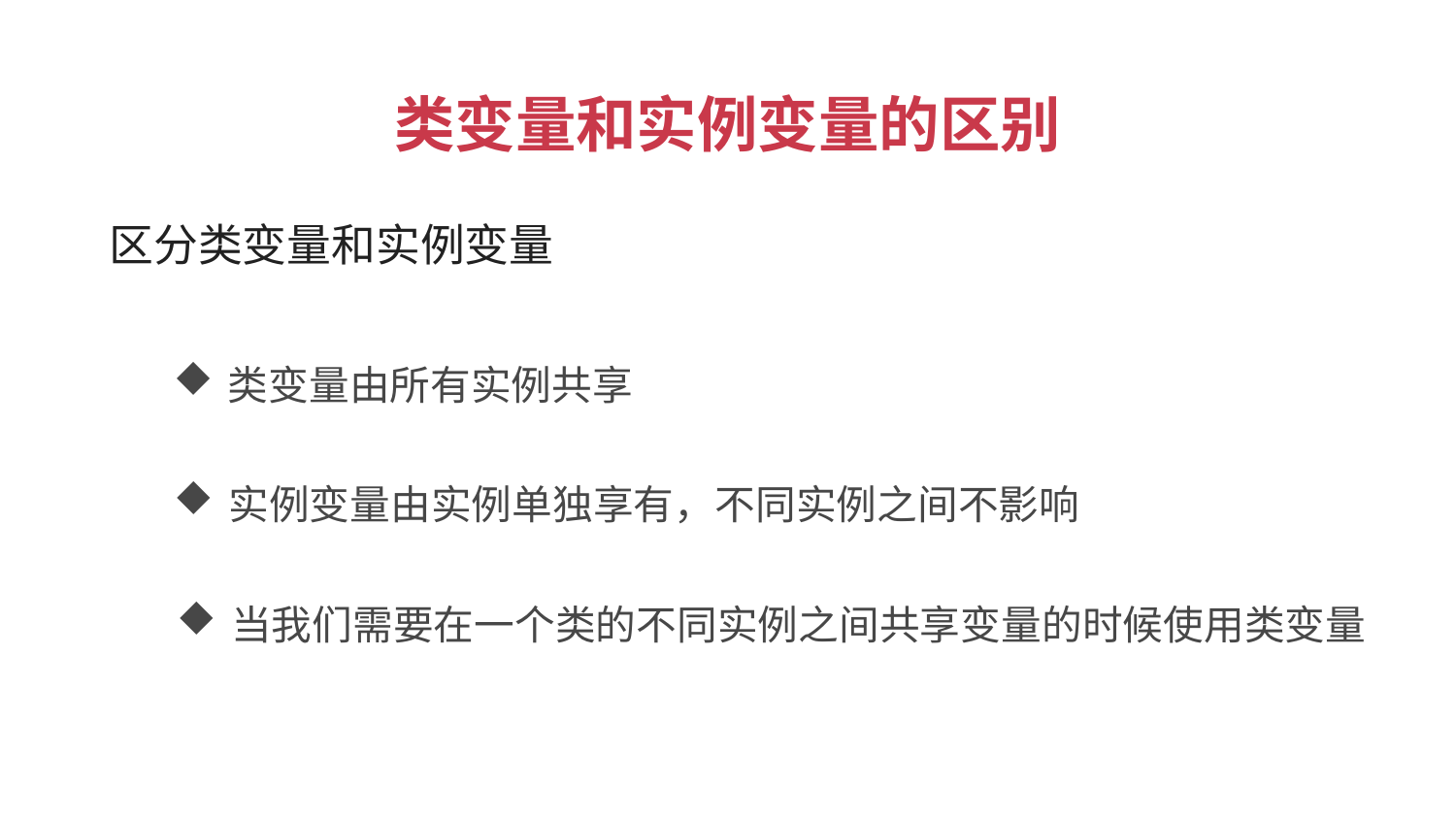

类变量和实例变量的区别
 区分类变量和实例变量
类变量由所有实例共享
实例变量由实例单独享有，不同实例之间不影响
当我们需要在一个类的不同实例之间共享变量的时候使用类变量